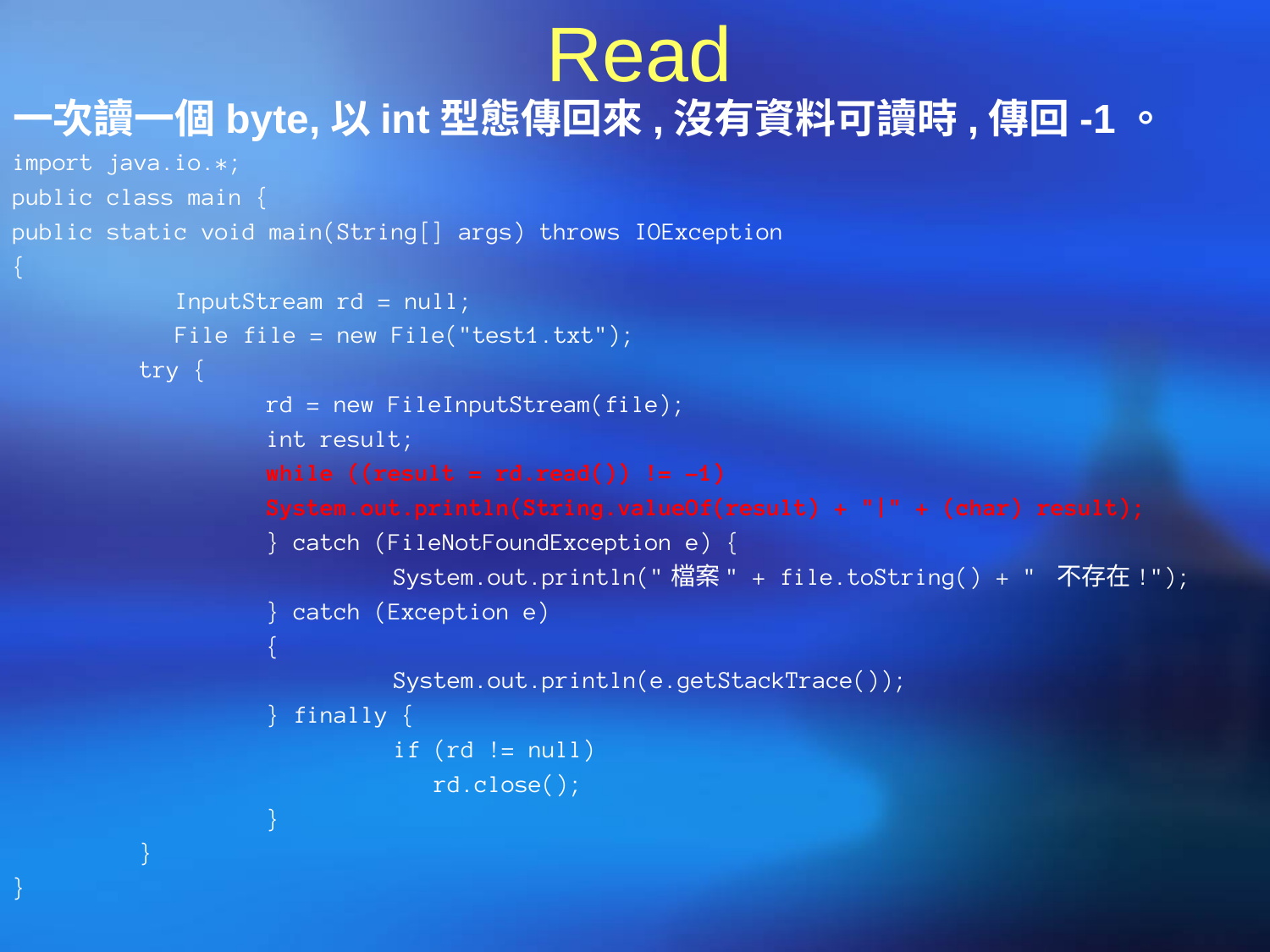

# Read
一次讀一個byte,以int型態傳回來,沒有資料可讀時,傳回-1。
import java.io.*;
public class main {
public static void main(String[] args) throws IOException
{
            InputStream rd = null;
            File file = new File("test1.txt");
	try {
		rd = new FileInputStream(file);
		int result;
		while ((result = rd.read()) != -1)
	 	System.out.println(String.valueOf(result) + "|" + (char) result);
		} catch (FileNotFoundException e) {
			System.out.println("檔案" + file.toString() + " 不存在!");
		} catch (Exception e)
		{
			System.out.println(e.getStackTrace());
		} finally {
			if (rd != null)
			   rd.close();
		}
	}
}